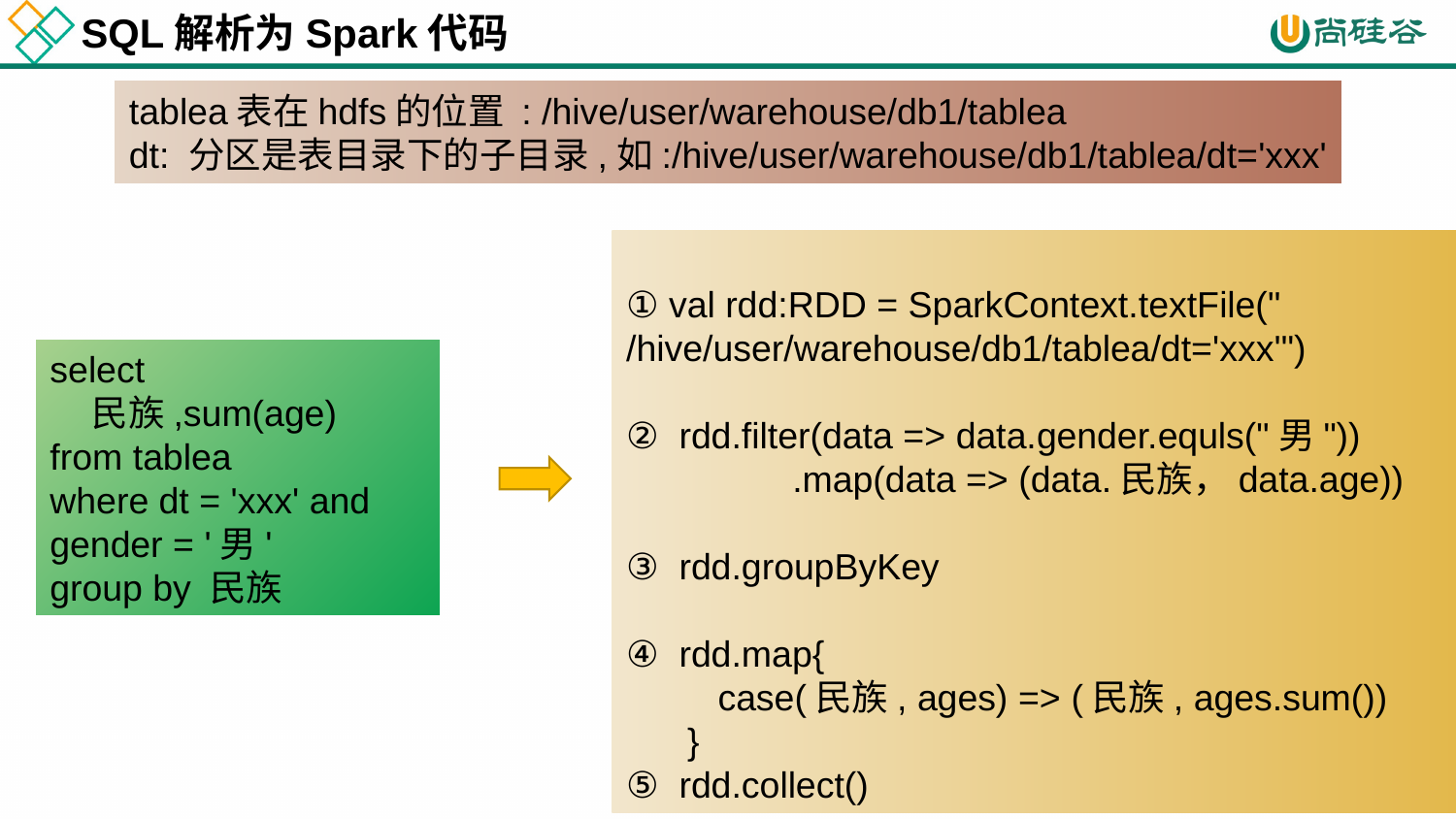

SQL解析为Spark代码
tablea表在hdfs的位置 : /hive/user/warehouse/db1/tablea
dt: 分区是表目录下的子目录,如:/hive/user/warehouse/db1/tablea/dt='xxx'

① val rdd:RDD = SparkContext.textFile(" /hive/user/warehouse/db1/tablea/dt='xxx'")

②  rdd.filter(data => data.gender.equls("男"))
	  .map(data => (data.民族，data.age))

③  rdd.groupByKey

④  rdd.map{
         case(民族, ages) => (民族, ages.sum())
      }
⑤  rdd.collect()
select
    民族,sum(age)
from tablea
where dt = 'xxx' and gender = '男'
group by 民族